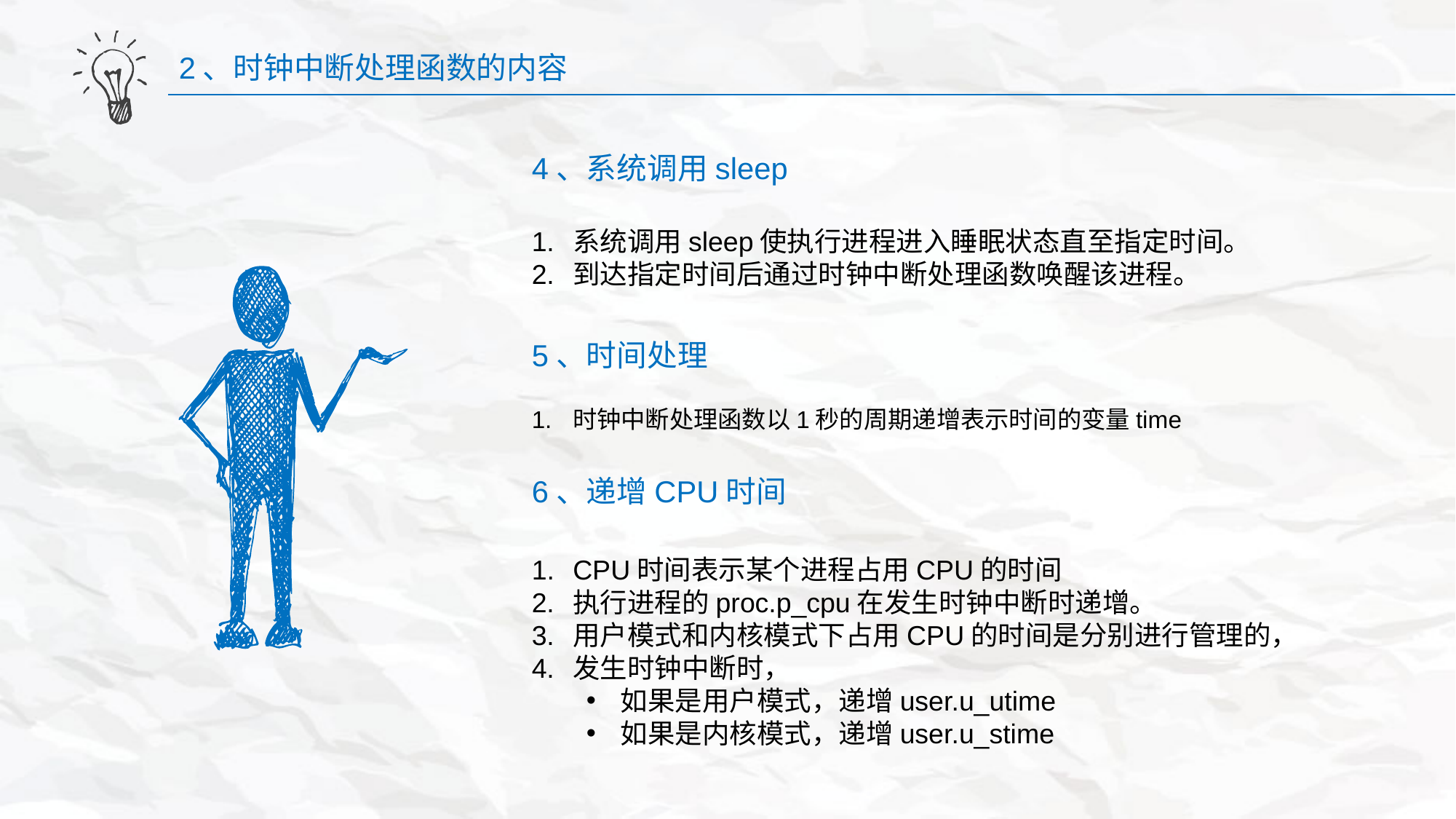

2、时钟中断处理函数的内容
4、系统调用sleep
系统调用sleep使执行进程进入睡眠状态直至指定时间。
到达指定时间后通过时钟中断处理函数唤醒该进程。

5、时间处理
时钟中断处理函数以1秒的周期递增表示时间的变量time
6、递增CPU时间
CPU时间表示某个进程占用CPU的时间
执行进程的proc.p_cpu在发生时钟中断时递增。
用户模式和内核模式下占用CPU的时间是分别进行管理的，
发生时钟中断时，
如果是用户模式，递增user.u_utime
如果是内核模式，递增user.u_stime